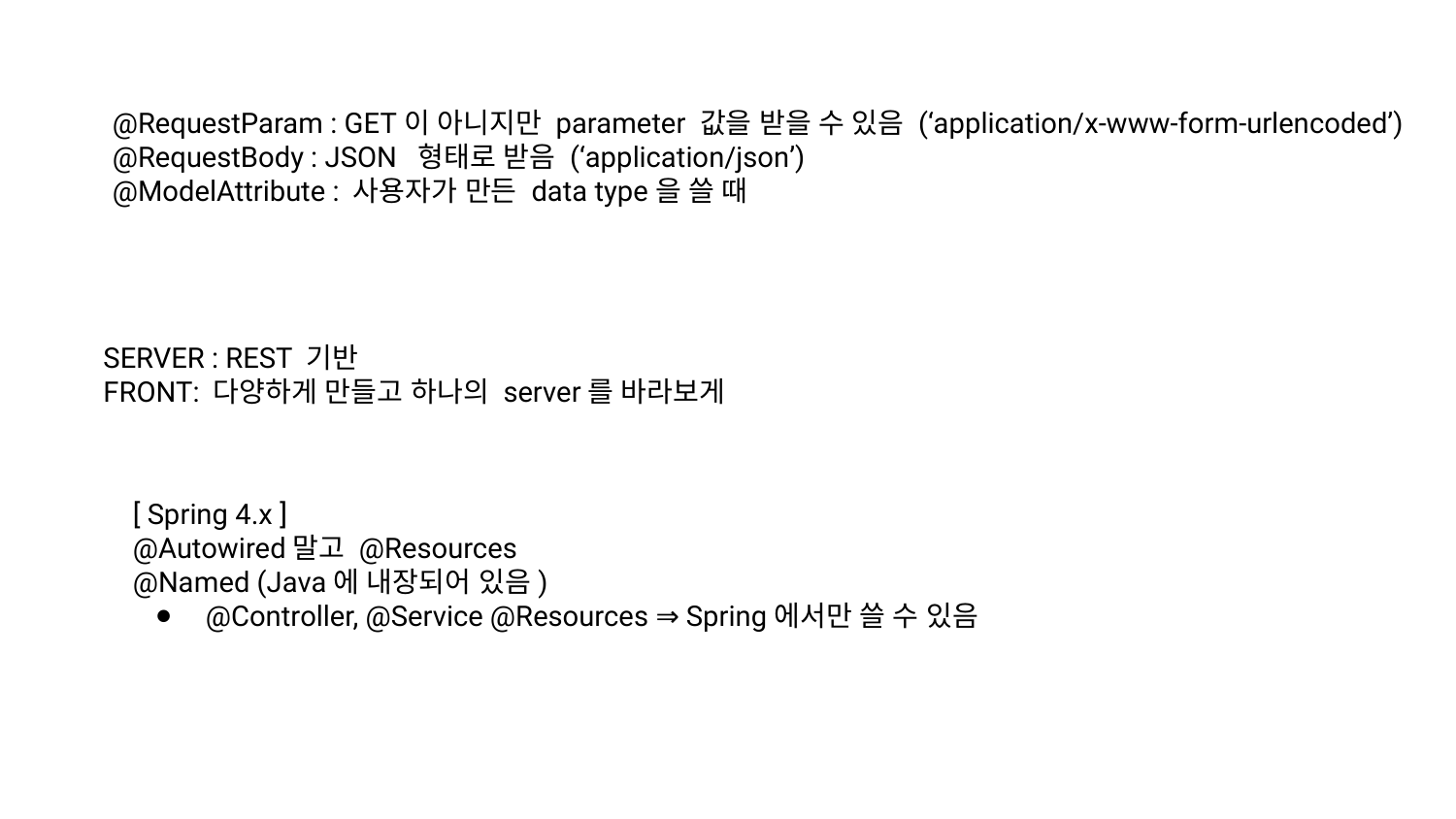

@RequestParam : GET이 아니지만 parameter 값을 받을 수 있음 (‘application/x-www-form-urlencoded’)
@RequestBody : JSON  형태로 받음 (‘application/json’)
@ModelAttribute : 사용자가 만든 data type을 쓸 때
SERVER : REST 기반
FRONT: 다양하게 만들고 하나의 server를 바라보게
[ Spring 4.x ]
@Autowired말고 @Resources
@Named (Java에 내장되어 있음)
@Controller, @Service @Resources ⇒ Spring에서만 쓸 수 있음